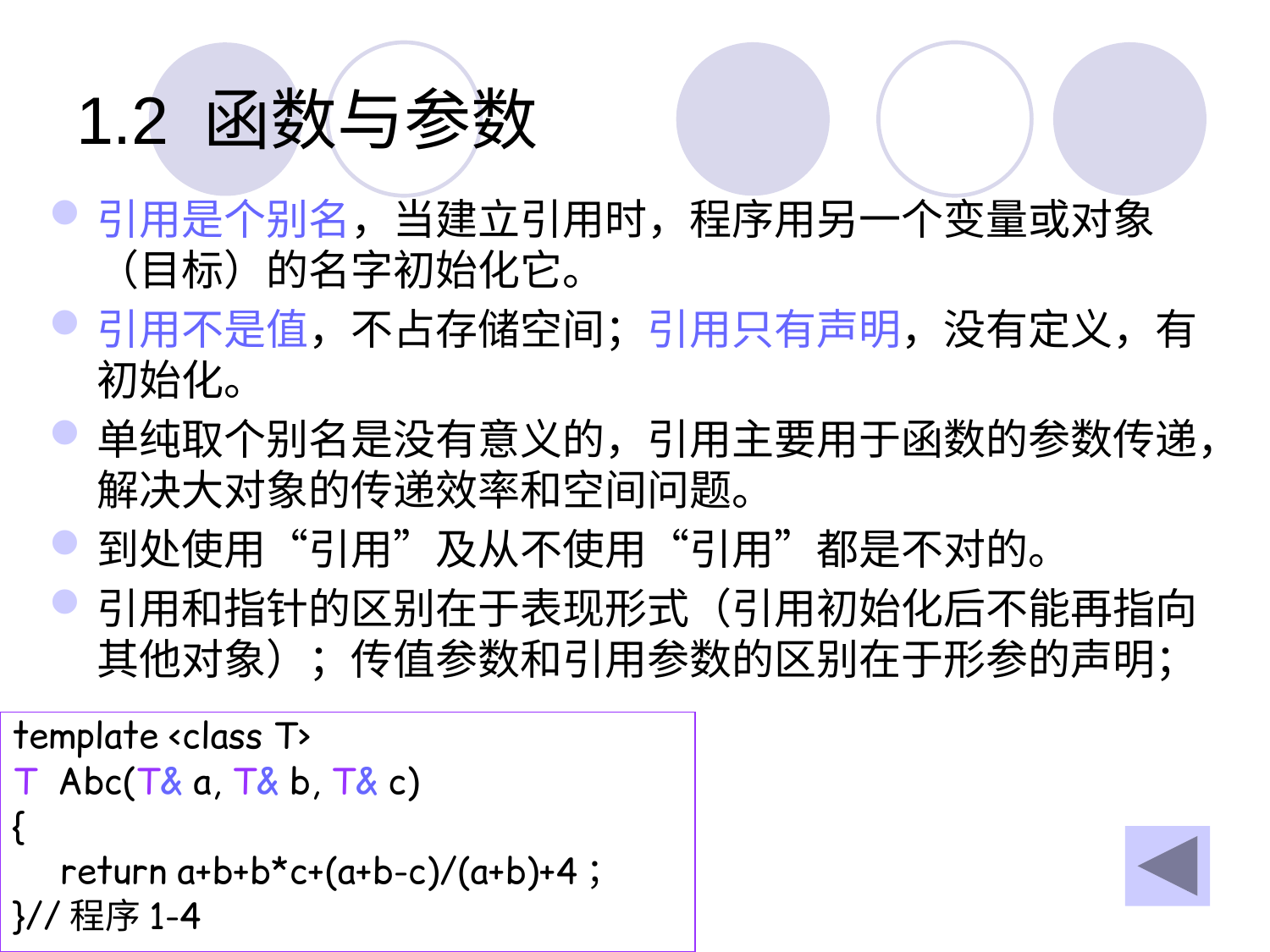

# 1.2	函数与参数
引用是个别名，当建立引用时，程序用另一个变量或对象（目标）的名字初始化它。
引用不是值，不占存储空间；引用只有声明，没有定义，有初始化。
单纯取个别名是没有意义的，引用主要用于函数的参数传递，解决大对象的传递效率和空间问题。
到处使用“引用”及从不使用“引用”都是不对的。
引用和指针的区别在于表现形式（引用初始化后不能再指向其他对象）；传值参数和引用参数的区别在于形参的声明；
template <class T>
T  Abc(T& a, T& b, T& c)
{
	return a+b+b*c+(a+b-c)/(a+b)+4；
}//程序1-4

19.9.4
7